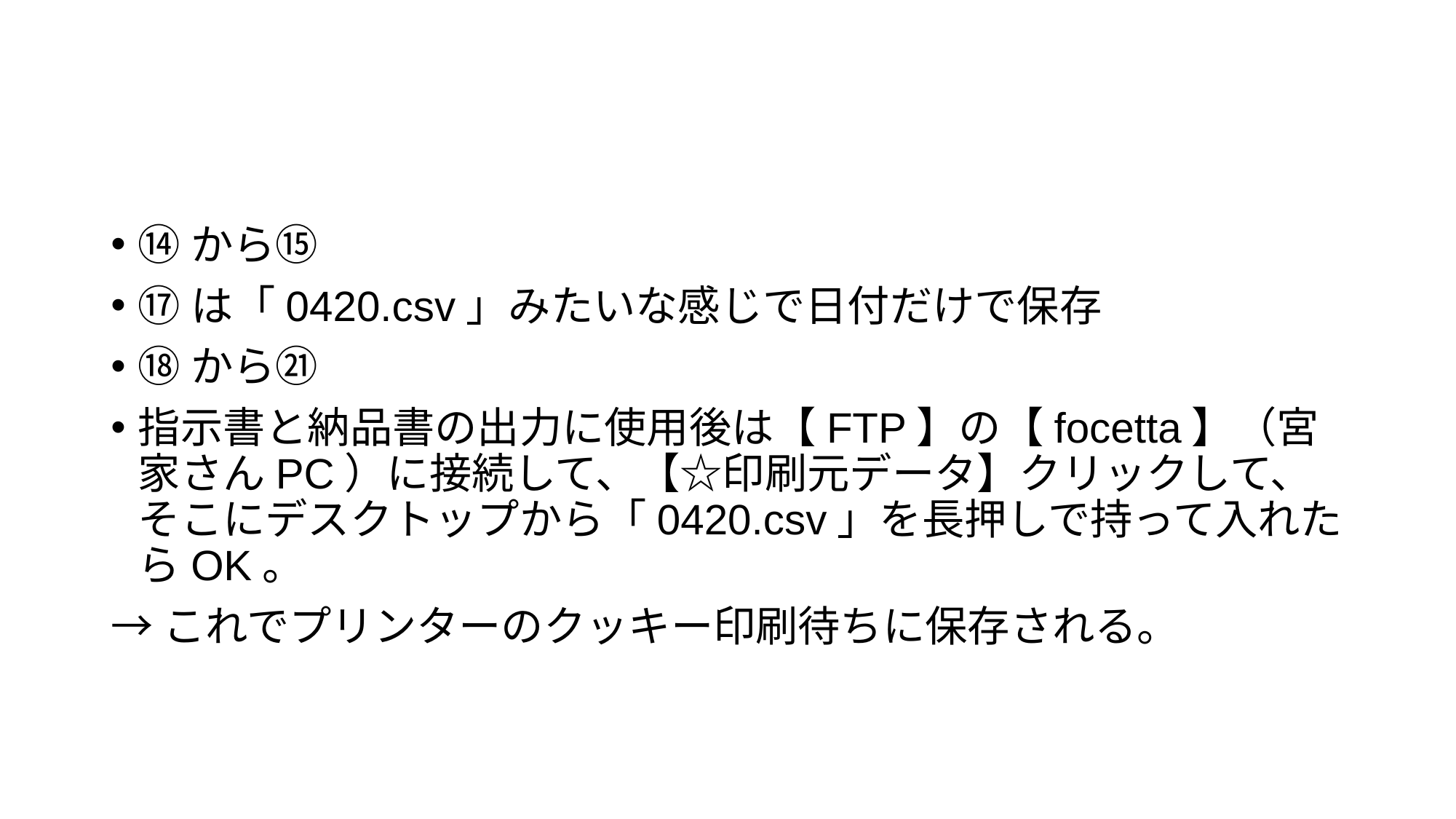

#
⑭から⑮
⑰は「0420.csv」みたいな感じで日付だけで保存
⑱から㉑
指示書と納品書の出力に使用後は【FTP】の【focetta】（宮家さんPC）に接続して、【☆印刷元データ】クリックして、そこにデスクトップから「0420.csv」を長押しで持って入れたらOK。
→これでプリンターのクッキー印刷待ちに保存される。